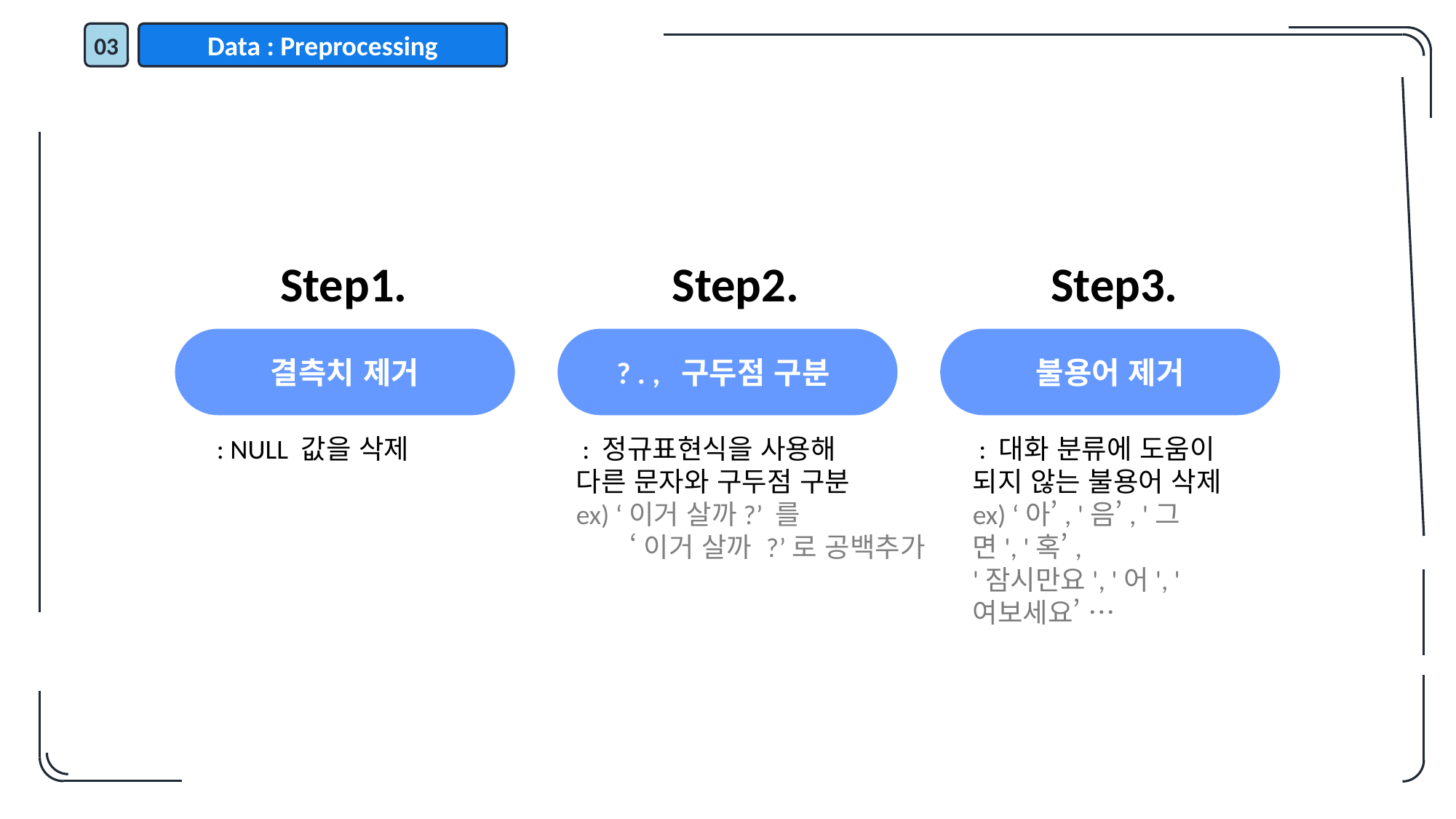

03
Data : Preprocessing

Step2.
Step3.
Step1.
? . ,  구두점 구분
결측치 제거
불용어 제거
 : 대화 분류에 도움이 되지 않는 불용어 삭제
ex) ‘아’, '음’, '그면', '혹’,
'잠시만요', '어', '여보세요’ …

 : NULL 값을 삭제
 : 정규표현식을 사용해
다른 문자와 구두점 구분
ex) ‘이거 살까?’ 를
       ‘이거 살까 ?’로 공백추가